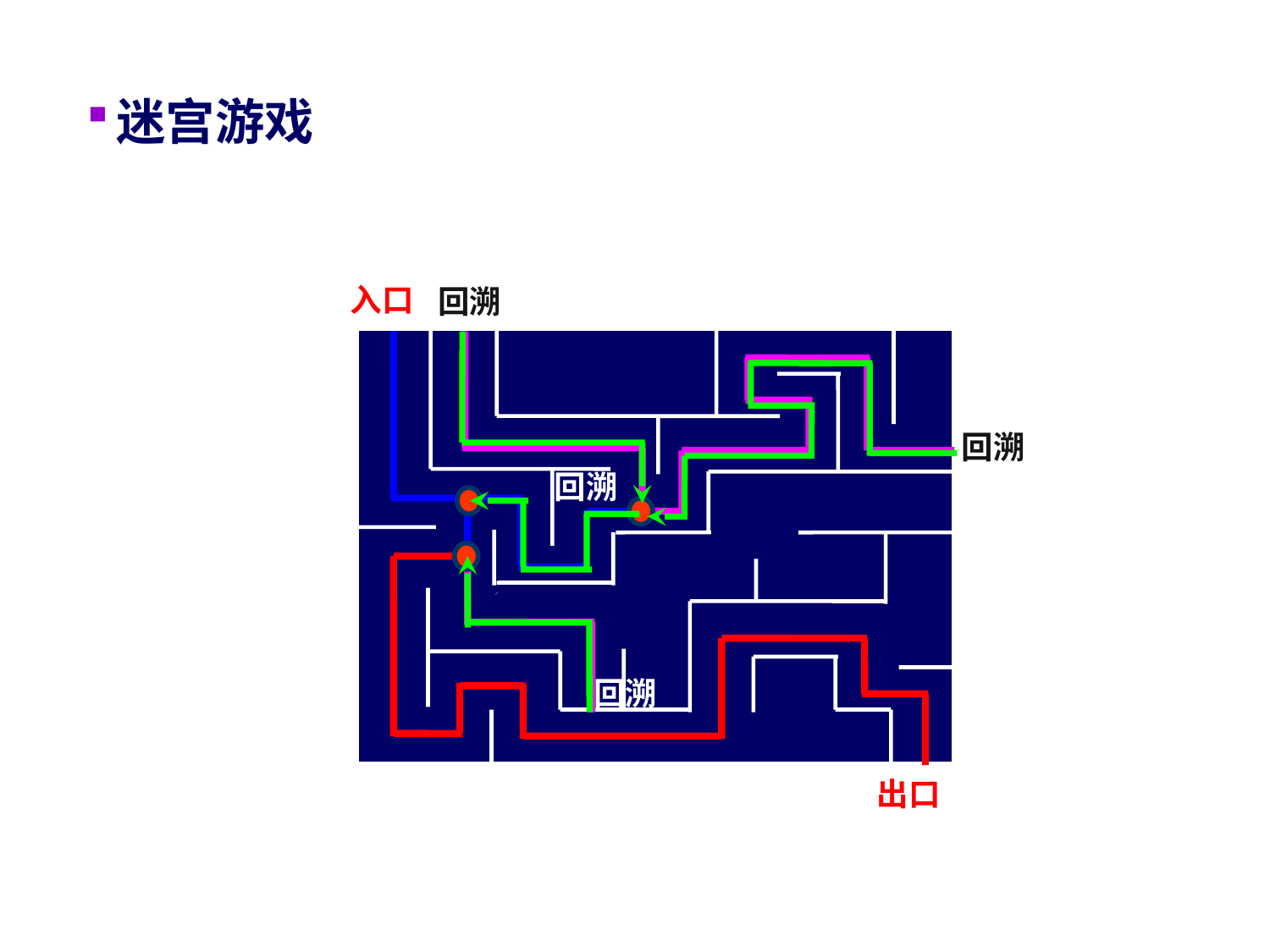

迷宫游戏
回溯
入口

回溯
回溯

回溯
出口